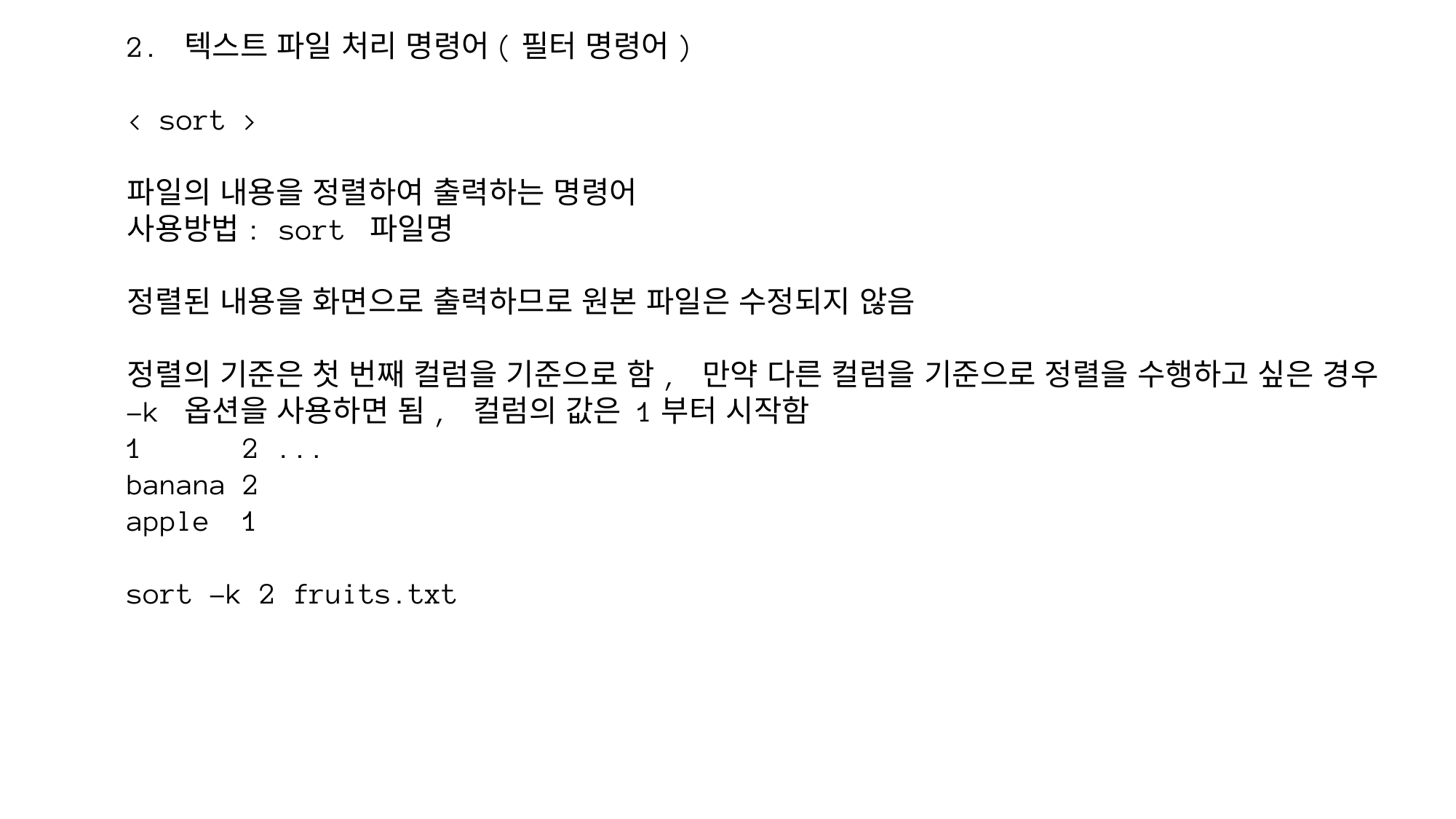

2. 텍스트 파일 처리 명령어(필터 명령어)

< sort >

파일의 내용을 정렬하여 출력하는 명령어
사용방법: sort 파일명

정렬된 내용을 화면으로 출력하므로 원본 파일은 수정되지 않음

정렬의 기준은 첫 번째 컬럼을 기준으로 함, 만약 다른 컬럼을 기준으로 정렬을 수행하고 싶은 경우
-k 옵션을 사용하면 됨, 컬럼의 값은 1부터 시작함
1      2 ...
banana 2
apple  1

sort -k 2 fruits.txt